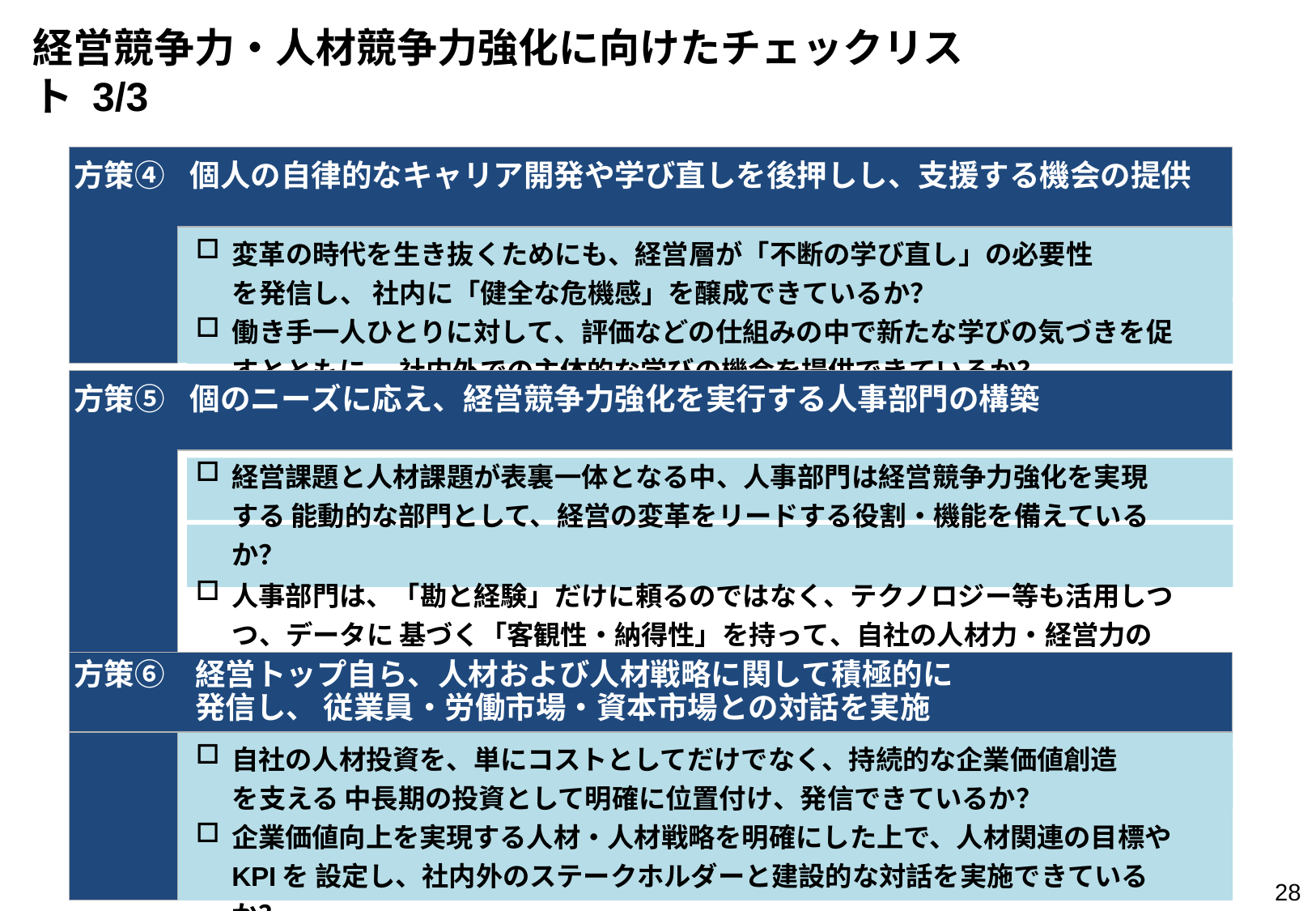

# 経営競争力・人材競争力強化に向けたチェックリスト 3/3
| 方策④ 個人の自律的なキャリア開発や学び直しを後押しし、支援する機会の提供 |  |
| --- | --- |
|  | 変革の時代を生き抜くためにも、経営層が「不断の学び直し」の必要性を発信し、 社内に「健全な危機感」を醸成できているか？ 働き手一人ひとりに対して、評価などの仕組みの中で新たな学びの気づきを促すとともに、 社内外での主体的な学びの機会を提供できているか？ |

| 方策⑤ 個のニーズに応え、経営競争力強化を実行する人事部門の構築 |  |
| --- | --- |
|  | 経営課題と人材課題が表裏一体となる中、人事部門は経営競争力強化を実現する 能動的な部門として、経営の変革をリードする役割・機能を備えているか？ 人事部門は、「勘と経験」だけに頼るのではなく、テクノロジー等も活用しつつ、データに 基づく「客観性・納得性」を持って、自社の人材力・経営力の強化に貢献できているか？ |
| 方策⑥ 経営トップ自ら、人材および人材戦略に関して積極的に発信し、 従業員・労働市場・資本市場との対話を実施 |  |
|  | 自社の人材投資を、単にコストとしてだけでなく、持続的な企業価値創造を支える 中長期の投資として明確に位置付け、発信できているか？ 企業価値向上を実現する人材・人材戦略を明確にした上で、人材関連の目標やKPIを 設定し、社内外のステークホルダーと建設的な対話を実施できているか？ |

28